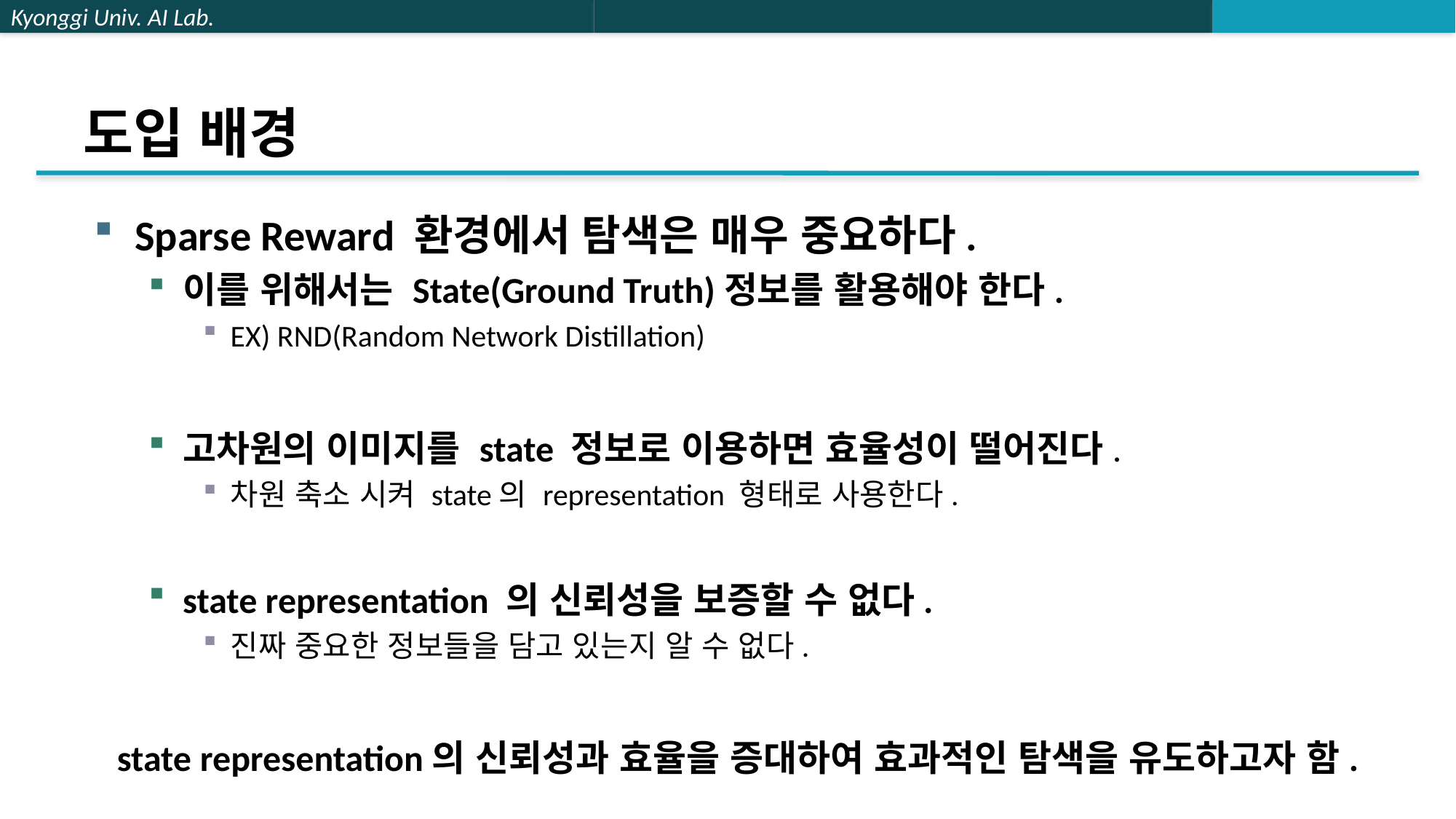

# 도입 배경
Sparse Reward 환경에서 탐색은 매우 중요하다.
이를 위해서는 State(Ground Truth)정보를 활용해야 한다.
EX) RND(Random Network Distillation)

고차원의 이미지를 state 정보로 이용하면 효율성이 떨어진다.
차원 축소 시켜 state의 representation 형태로 사용한다.

state representation 의 신뢰성을 보증할 수 없다.
진짜 중요한 정보들을 담고 있는지 알 수 없다.

state representation의 신뢰성과 효율을 증대하여 효과적인 탐색을 유도하고자 함.